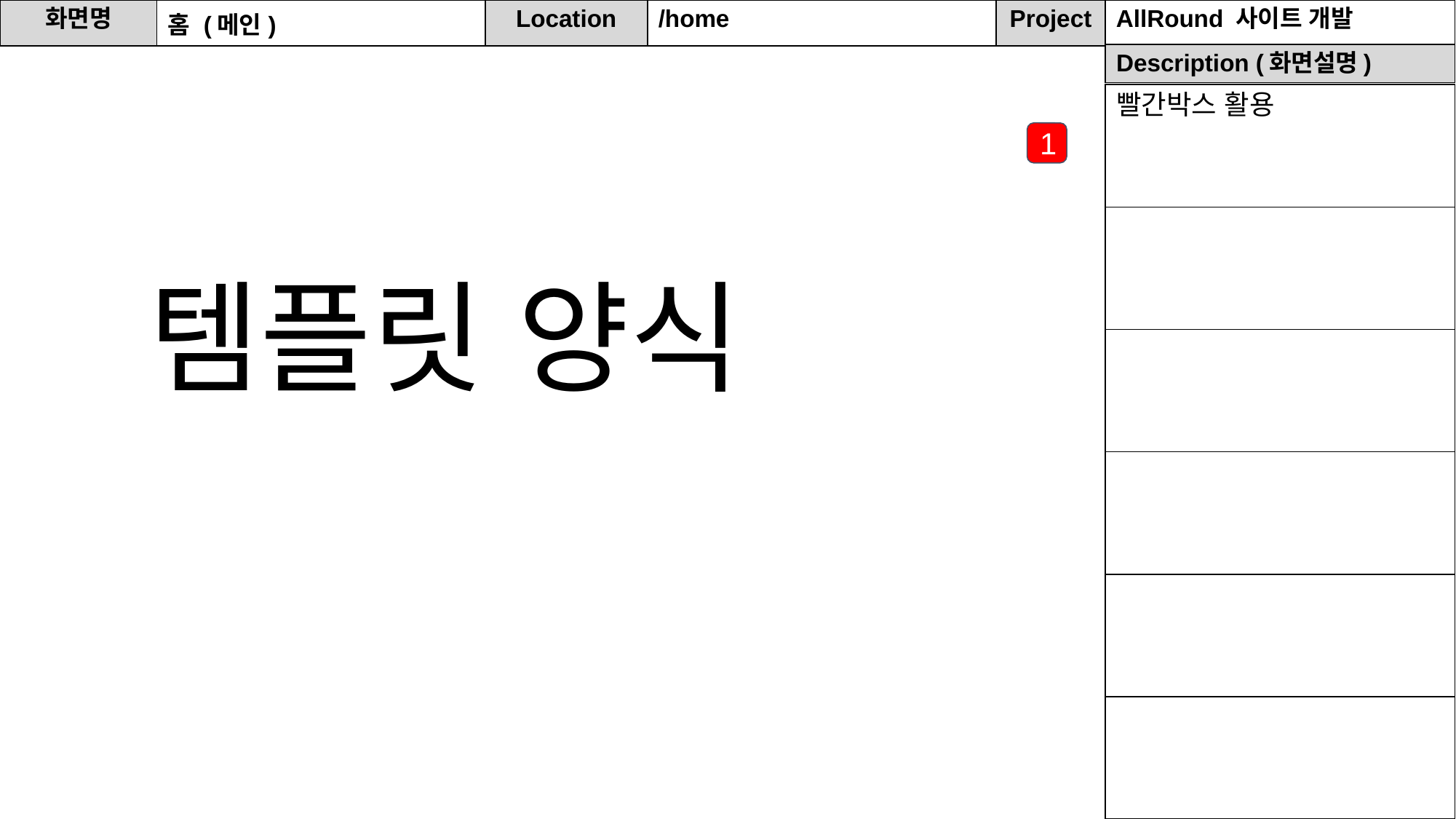

| 화면명 | 홈 (메인) | Location | /home | Project | AllRound 사이트 개발 |
| --- | --- | --- | --- | --- | --- |
| Description (화면설명) |
| --- |
| 빨간박스 활용 |
| --- |
|  |
|  |
|  |
|  |
|  |
1
템플릿 양식